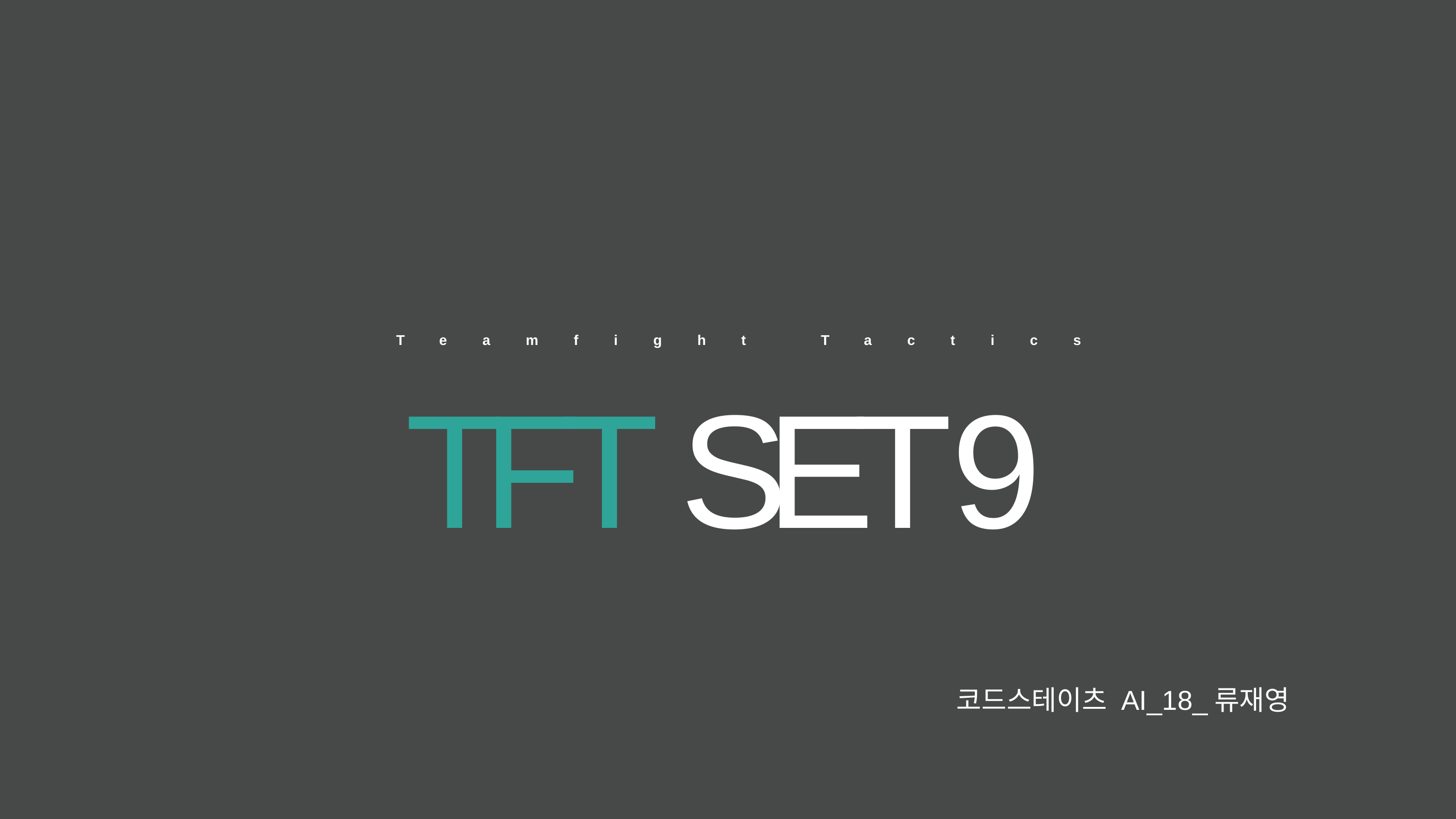

Teamfight Tactics
TFT SET 9
코드스테이츠 AI_18_류재영